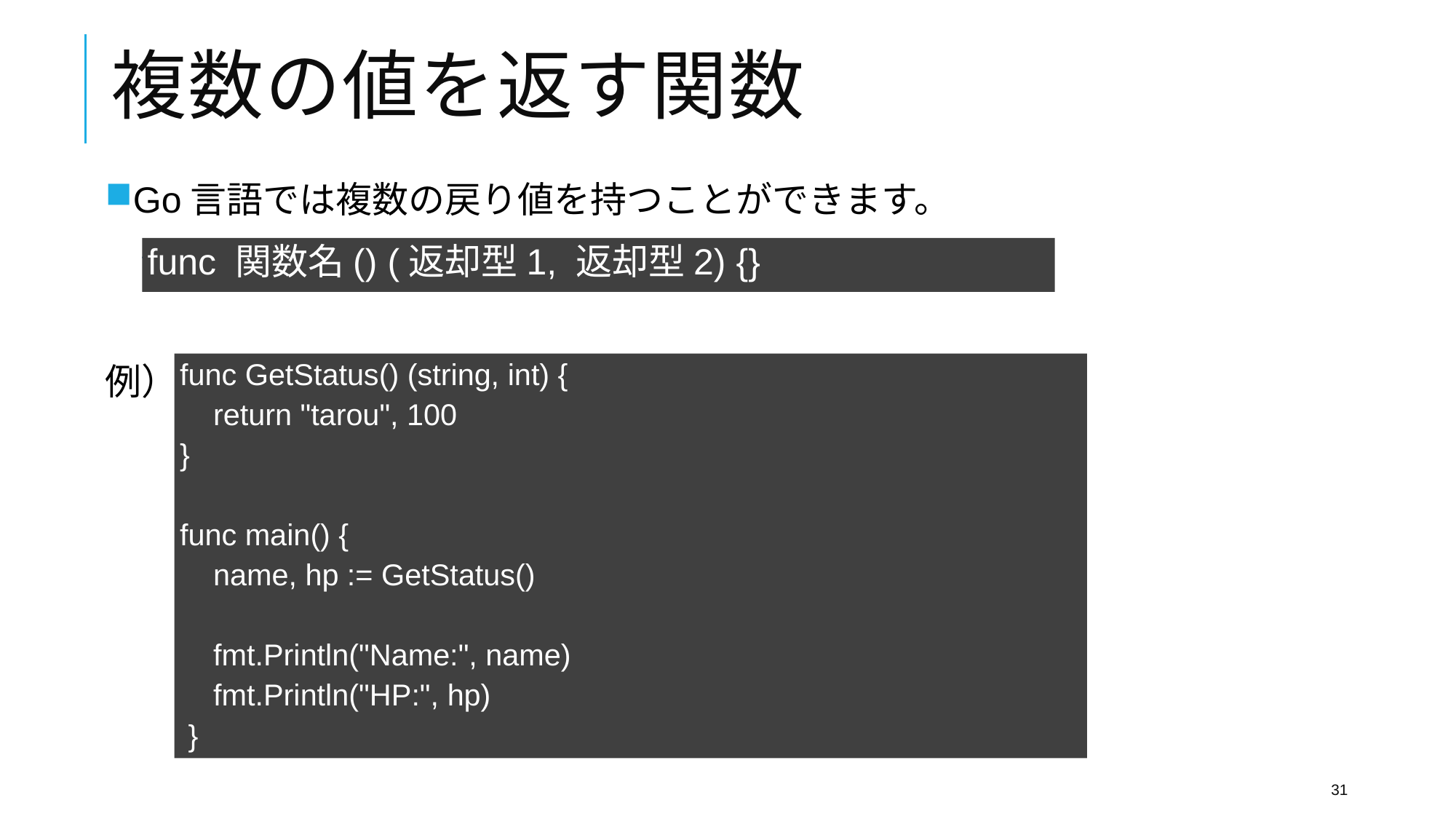

# 複数の値を返す関数
Go言語では複数の戻り値を持つことができます。
　例）sample := 10

例）
func 関数名() (返却型1, 返却型2) {}
func GetStatus() (string, int) {
    return "tarou", 100
}

func main() {
    name, hp := GetStatus()

    fmt.Println("Name:", name)
    fmt.Println("HP:", hp)
 }
31